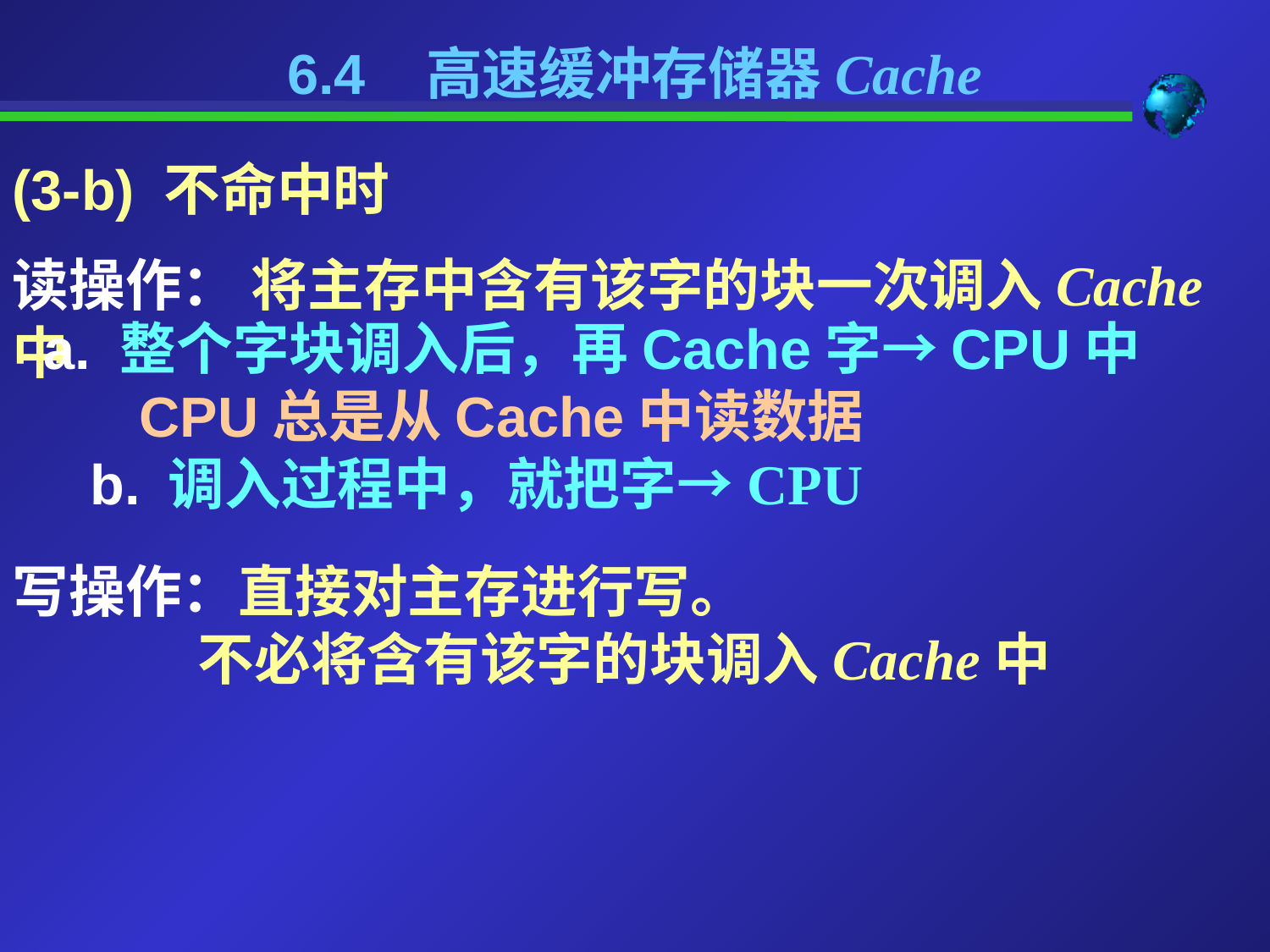

6.4   高速缓冲存储器Cache
(3-b) 不命中时
读操作： 将主存中含有该字的块一次调入Cache中
  a. 整个字块调入后，再Cache字→CPU中
	CPU总是从Cache中读数据
     b. 调入过程中，就把字→CPU
写操作：直接对主存进行写。
不必将含有该字的块调入Cache中
58